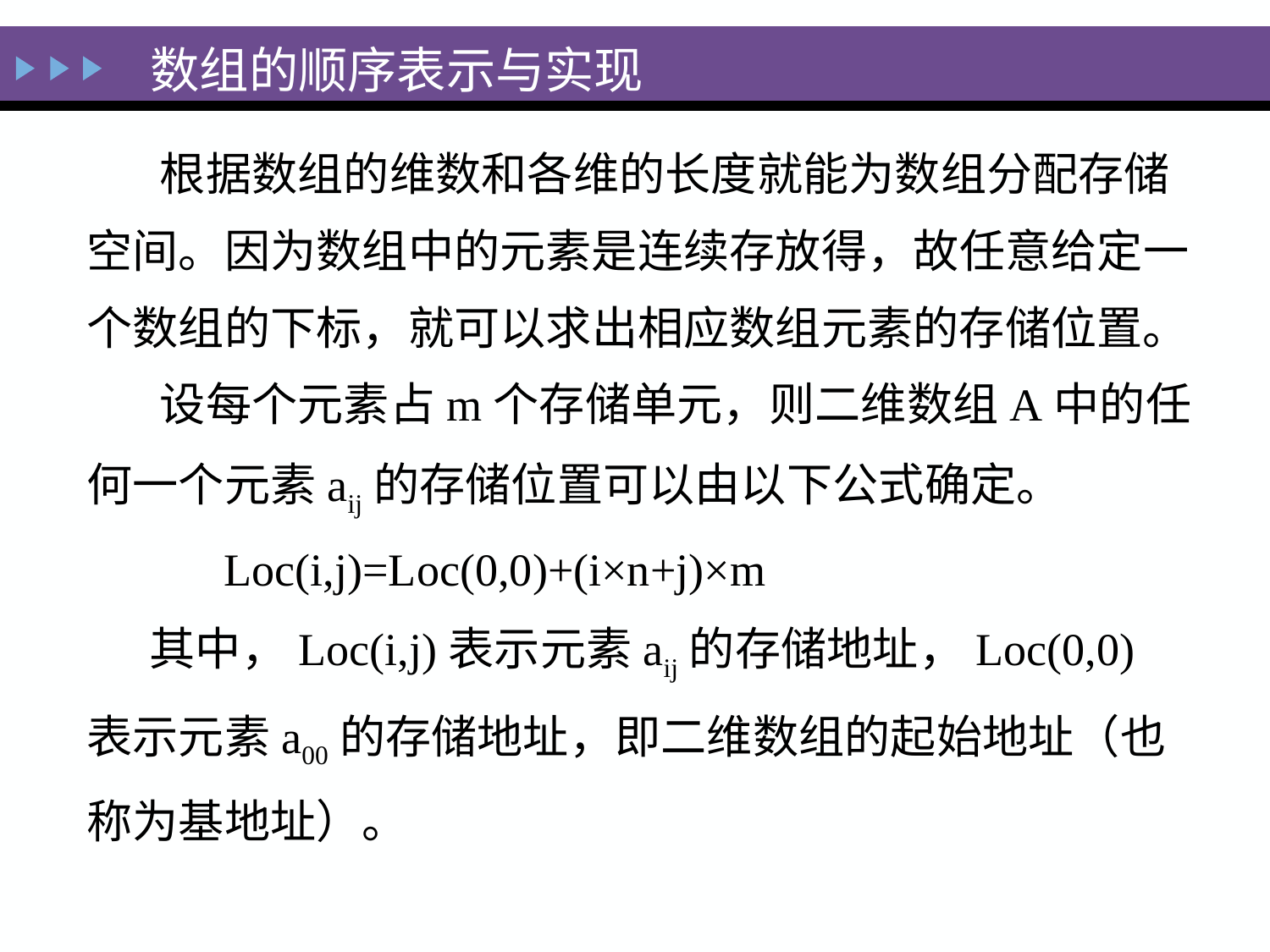

# 数组的顺序表示与实现
      根据数组的维数和各维的长度就能为数组分配存储空间。因为数组中的元素是连续存放得，故任意给定一个数组的下标，就可以求出相应数组元素的存储位置。
      设每个元素占m个存储单元，则二维数组A中的任何一个元素aij的存储位置可以由以下公式确定。
            Loc(i,j)=Loc(0,0)+(i×n+j)×m
     其中，Loc(i,j)表示元素aij的存储地址，Loc(0,0)表示元素a00的存储地址，即二维数组的起始地址（也称为基地址）。